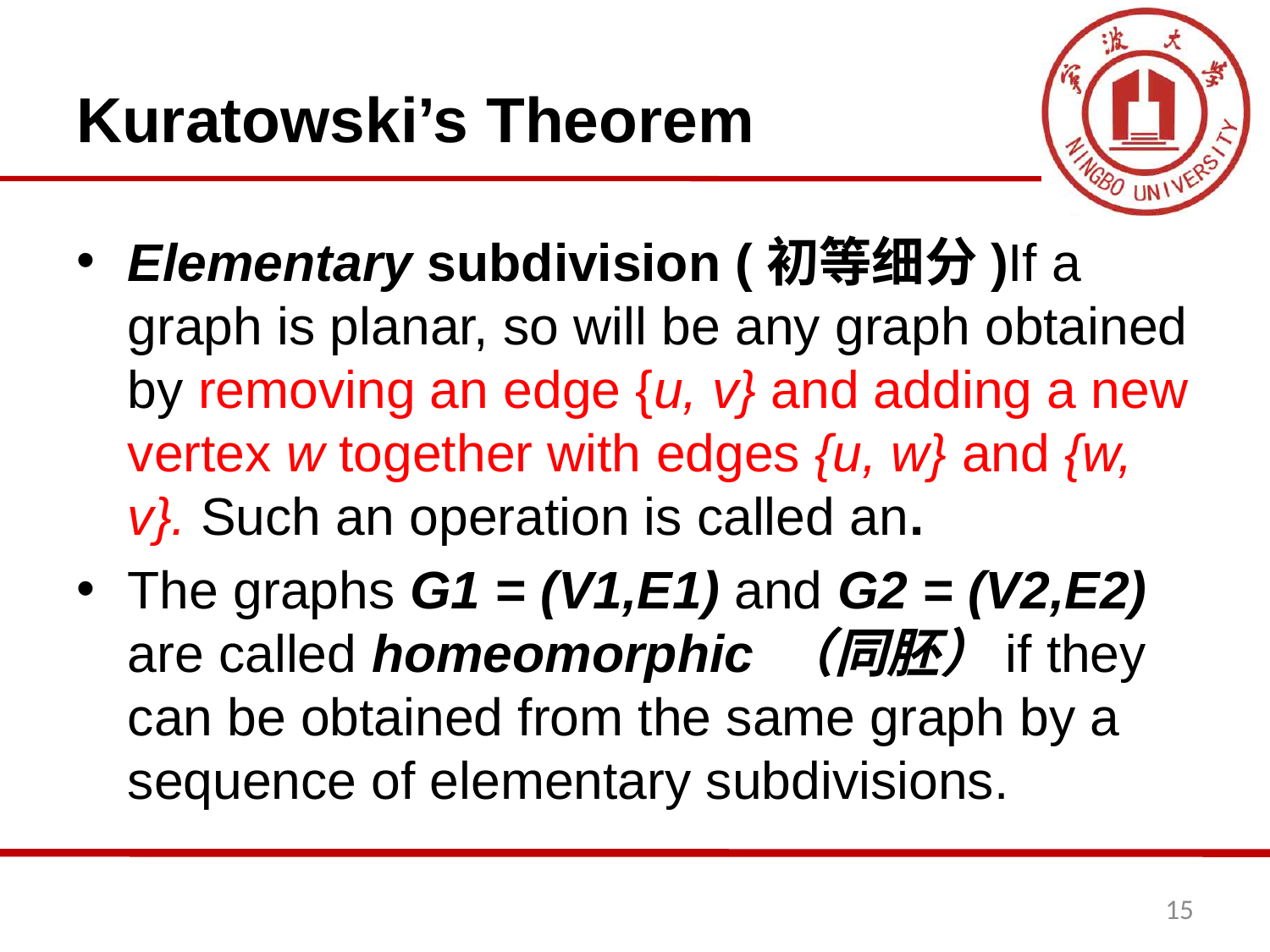

# Kuratowski’s Theorem
Elementary subdivision (初等细分)If a graph is planar, so will be any graph obtained by removing an edge {u, v} and adding a new vertex w together with edges {u, w} and {w, v}. Such an operation is called an.
The graphs G1 = (V1,E1) and G2 = (V2,E2) are called homeomorphic （同胚）if they can be obtained from the same graph by a sequence of elementary subdivisions.
15